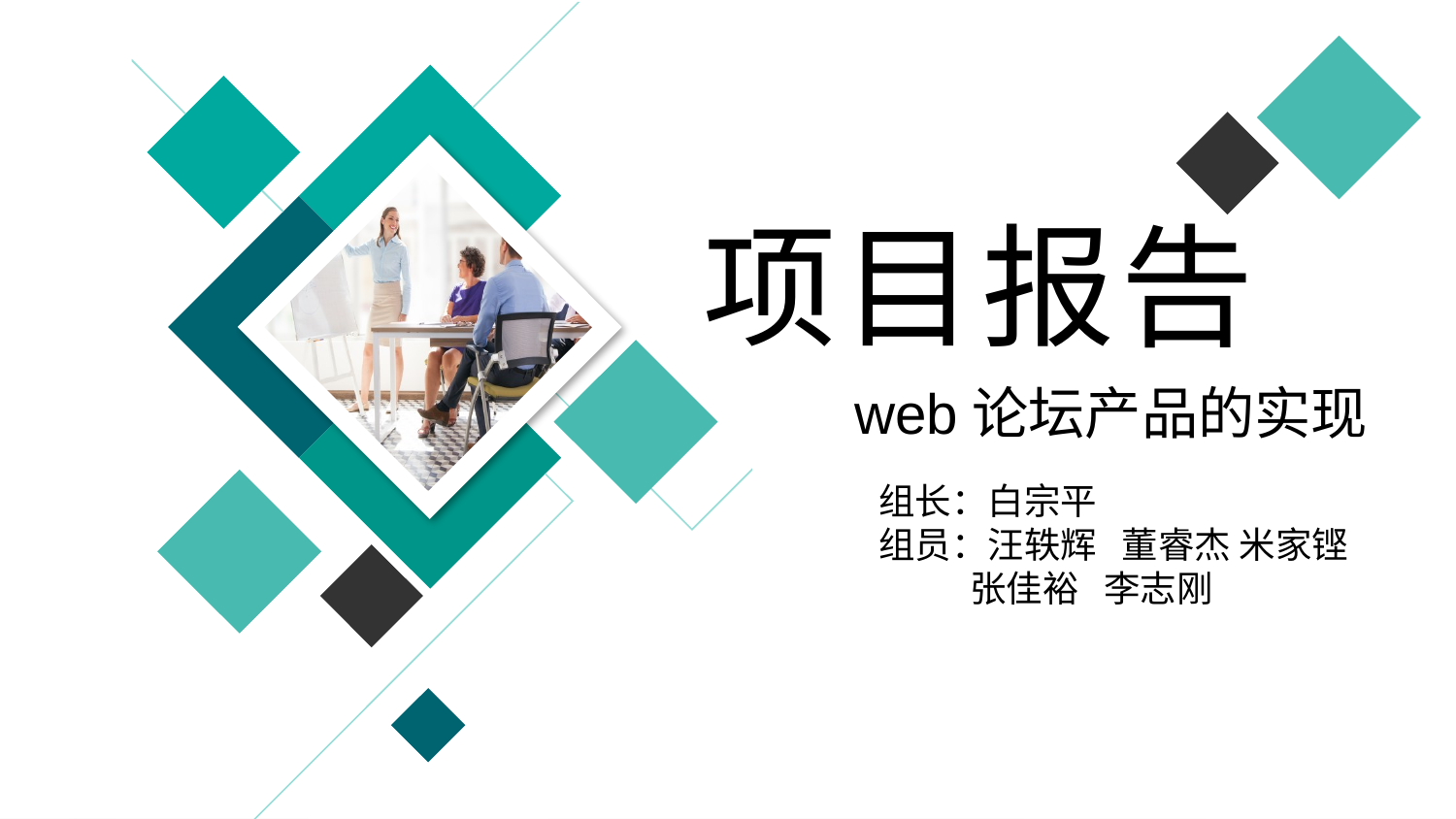

项目报告

web论坛产品的实现

组长：白宗平
组员：汪轶辉   董睿杰 米家铿
          张佳裕   李志刚